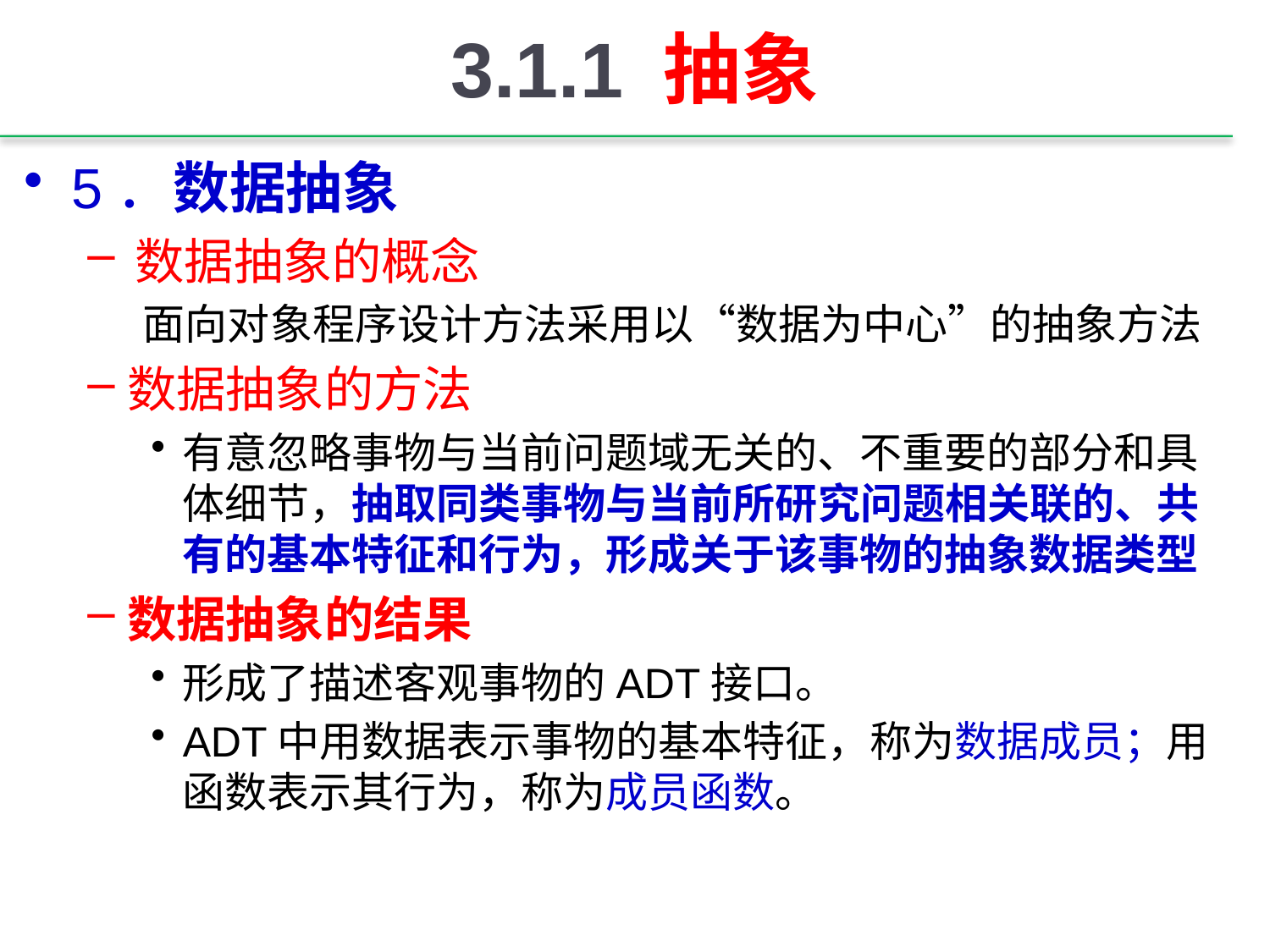

# 3.1.1 抽象
5．数据抽象
数据抽象的概念
面向对象程序设计方法采用以“数据为中心”的抽象方法
数据抽象的方法
有意忽略事物与当前问题域无关的、不重要的部分和具体细节，抽取同类事物与当前所研究问题相关联的、共有的基本特征和行为，形成关于该事物的抽象数据类型
数据抽象的结果
形成了描述客观事物的ADT接口。
ADT中用数据表示事物的基本特征，称为数据成员；用函数表示其行为，称为成员函数。